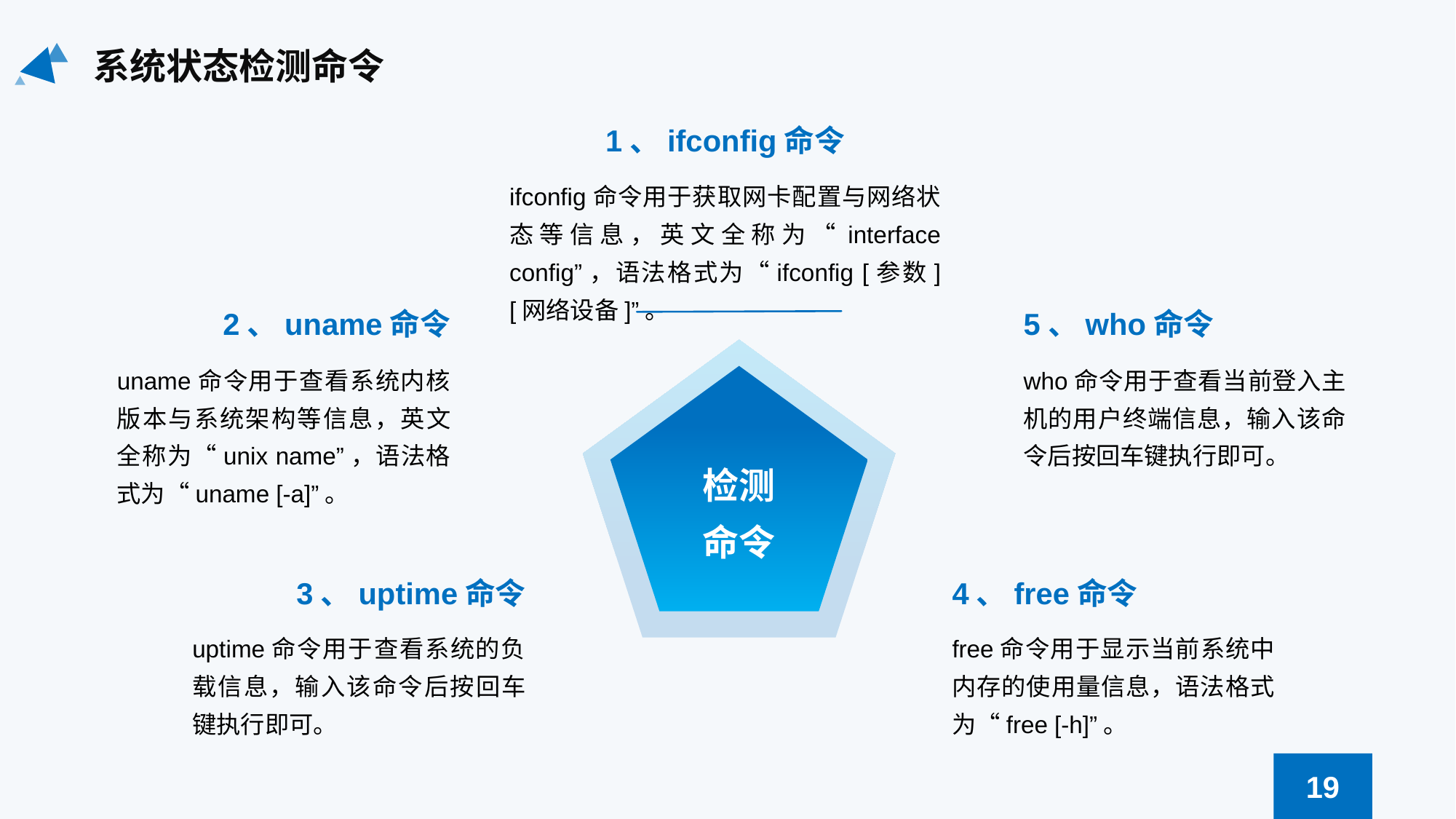

系统状态检测命令

1、ifconfig命令
ifconfig命令用于获取网卡配置与网络状态等信息，英文全称为“interface config”，语法格式为“ifconfig [参数] [网络设备]”。
2、uname命令
5、who命令

uname命令用于查看系统内核版本与系统架构等信息，英文全称为“unix name”，语法格式为“uname [-a]”。
who命令用于查看当前登入主机的用户终端信息，输入该命令后按回车键执行即可。

检测
命令
3、uptime命令
4、free命令
free命令用于显示当前系统中内存的使用量信息，语法格式为“free [-h]”。
uptime命令用于查看系统的负载信息，输入该命令后按回车键执行即可。

19